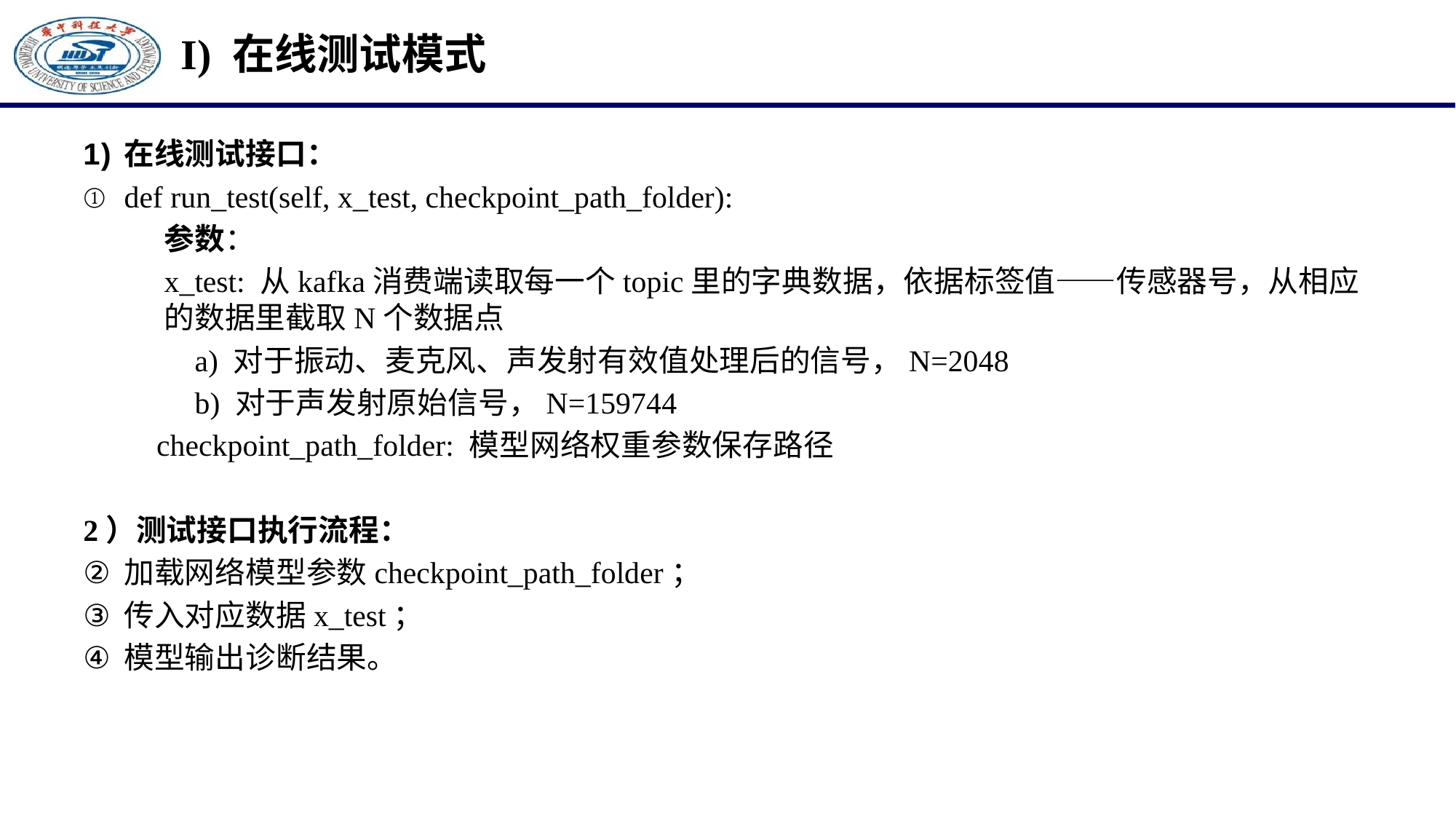

# I) 在线测试模式
在线测试接口：
def run_test(self, x_test, checkpoint_path_folder):
参数：
x_test: 从kafka消费端读取每一个topic里的字典数据，依据标签值——传感器号，从相应的数据里截取N个数据点
    a) 对于振动、麦克风、声发射有效值处理后的信号，N=2048
    b) 对于声发射原始信号，N=159744
    checkpoint_path_folder: 模型网络权重参数保存路径

2）测试接口执行流程：
加载网络模型参数checkpoint_path_folder；
传入对应数据x_test；
模型输出诊断结果。